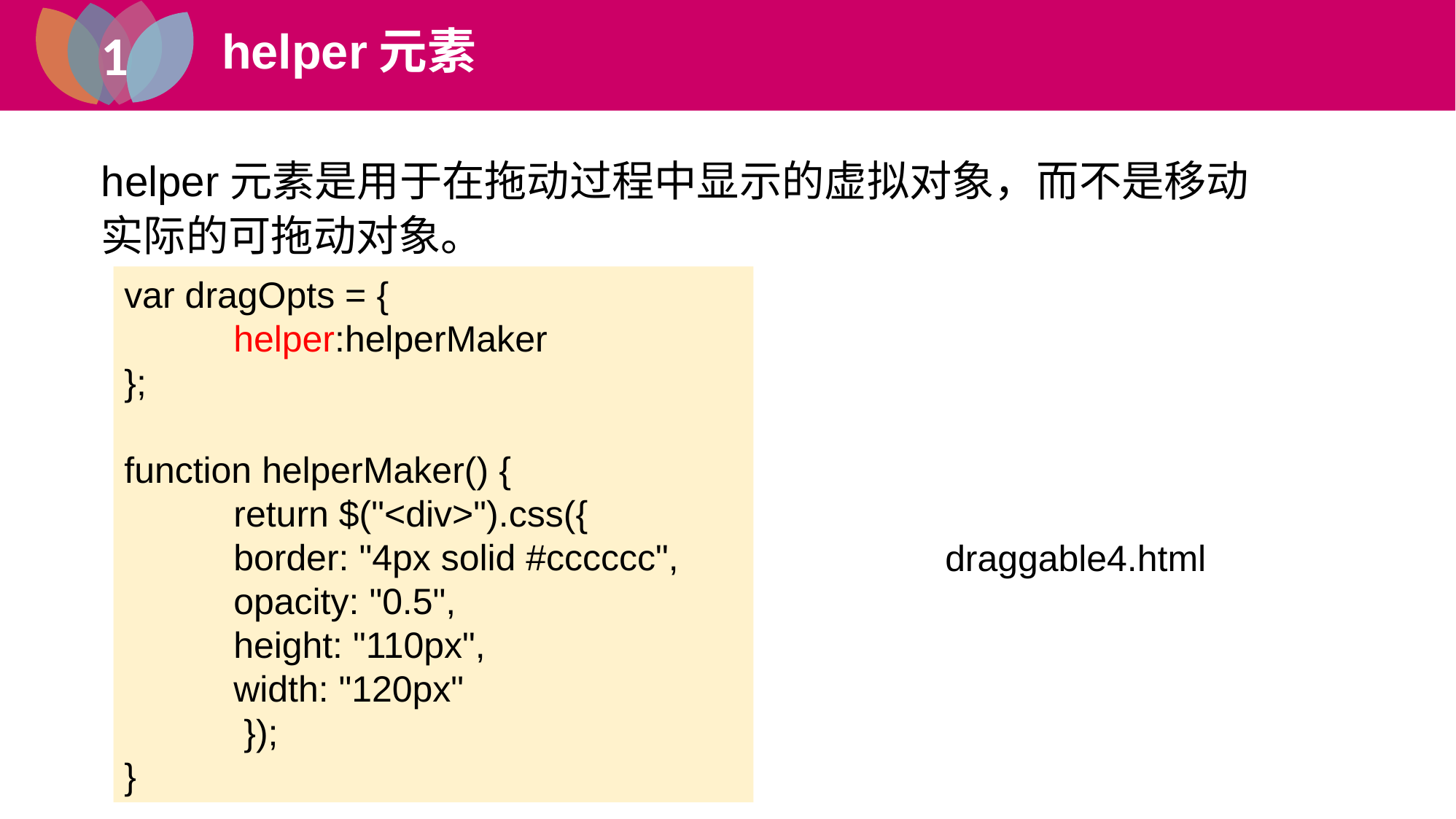

1
helper元素
1
helper元素是用于在拖动过程中显示的虚拟对象，而不是移动实际的可拖动对象。
var dragOpts = {
	helper:helperMaker
};

function helperMaker() {
	return $("<div>").css({
	border: "4px solid #cccccc",
	opacity: "0.5",
	height: "110px",
	width: "120px"
	 });
}
draggable4.html